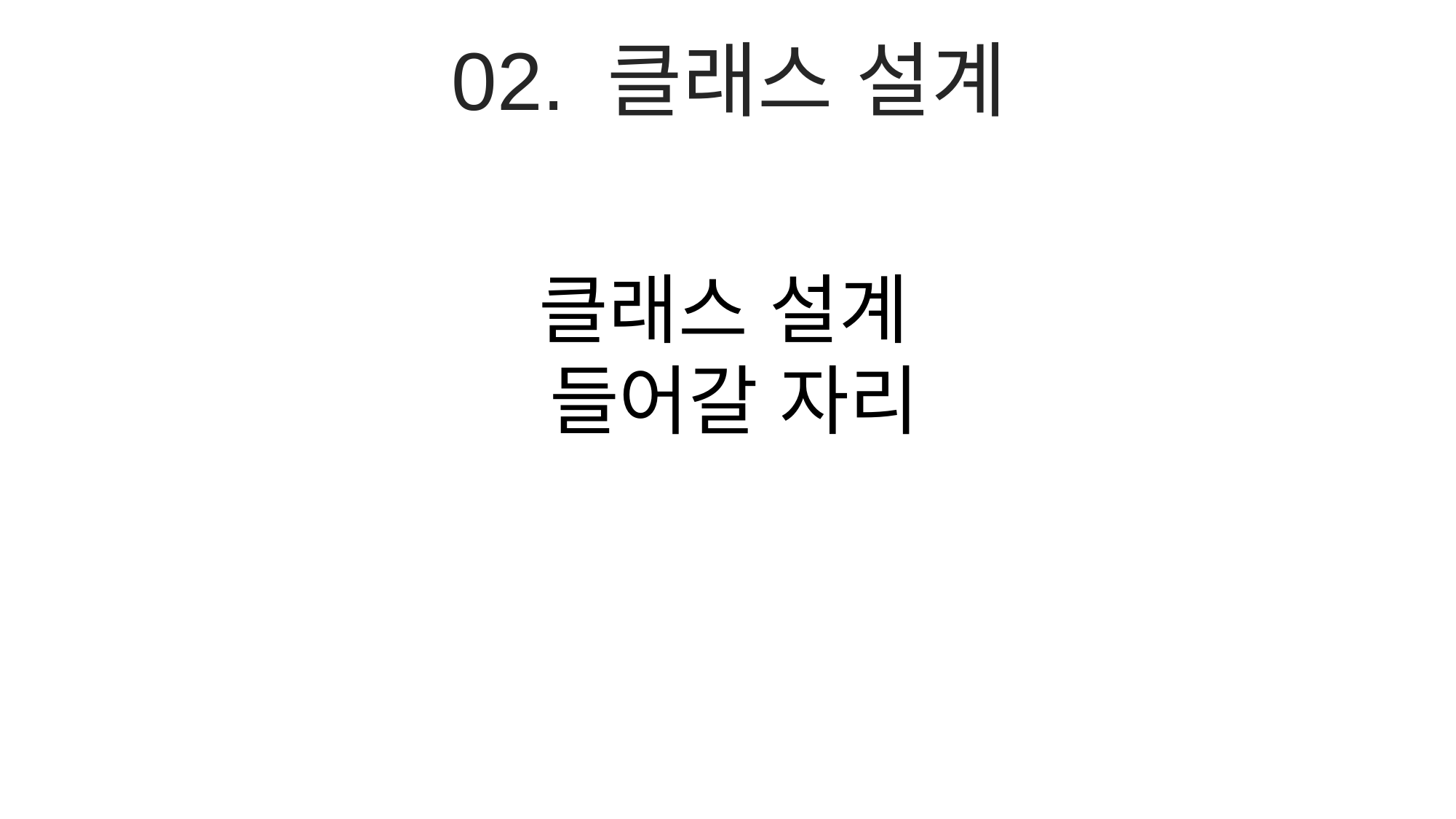

02. 클래스 설계
클래스 설계
들어갈 자리